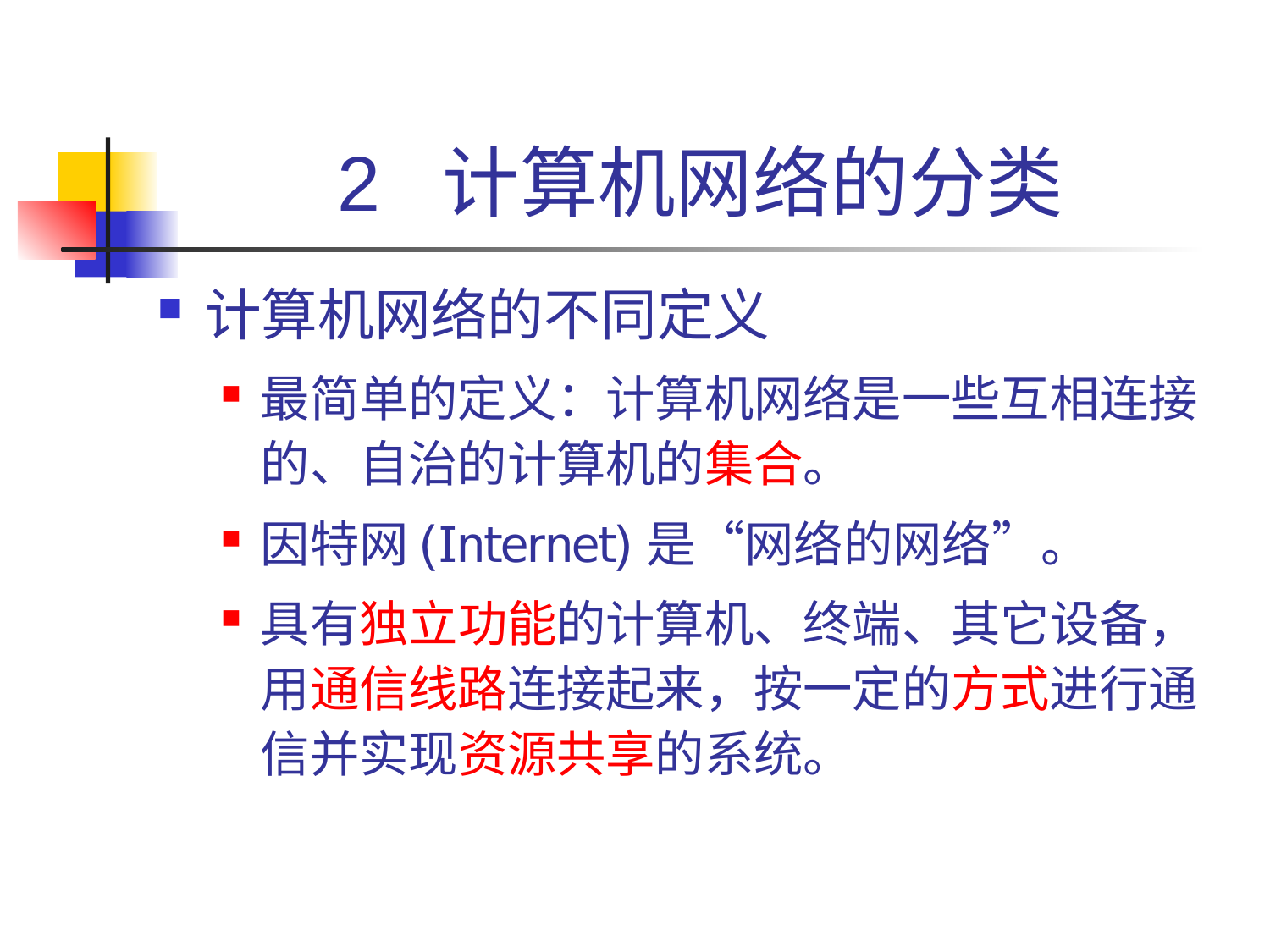

# 2  计算机网络的分类
计算机网络的不同定义
最简单的定义：计算机网络是一些互相连接的、自治的计算机的集合。
因特网(Internet)是“网络的网络”。
具有独立功能的计算机、终端、其它设备，用通信线路连接起来，按一定的方式进行通信并实现资源共享的系统。